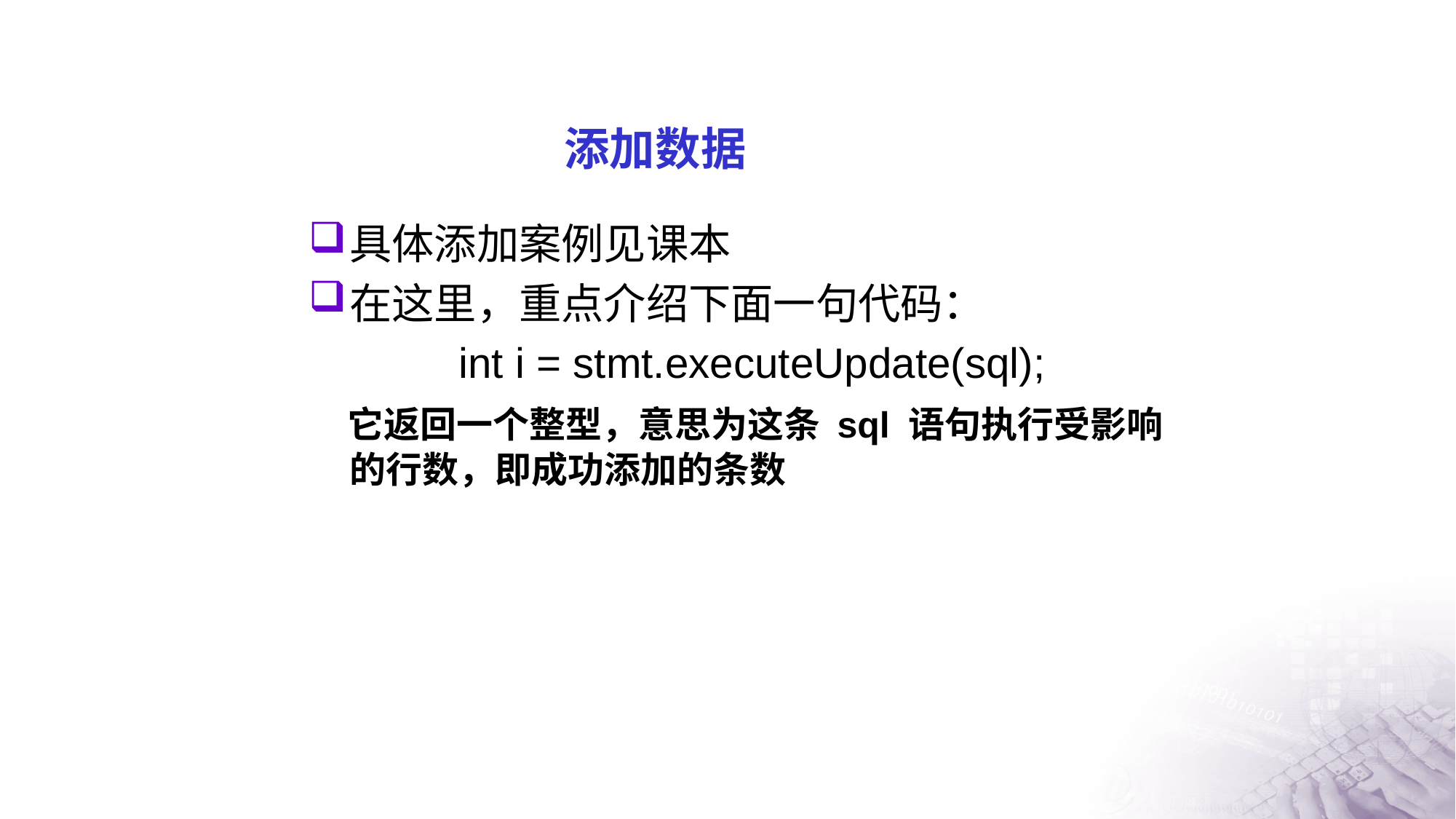

# 添加数据
具体添加案例见课本
在这里，重点介绍下面一句代码：
     	int i = stmt.executeUpdate(sql);
   它返回一个整型，意思为这条 sql 语句执行受影响的行数，即成功添加的条数